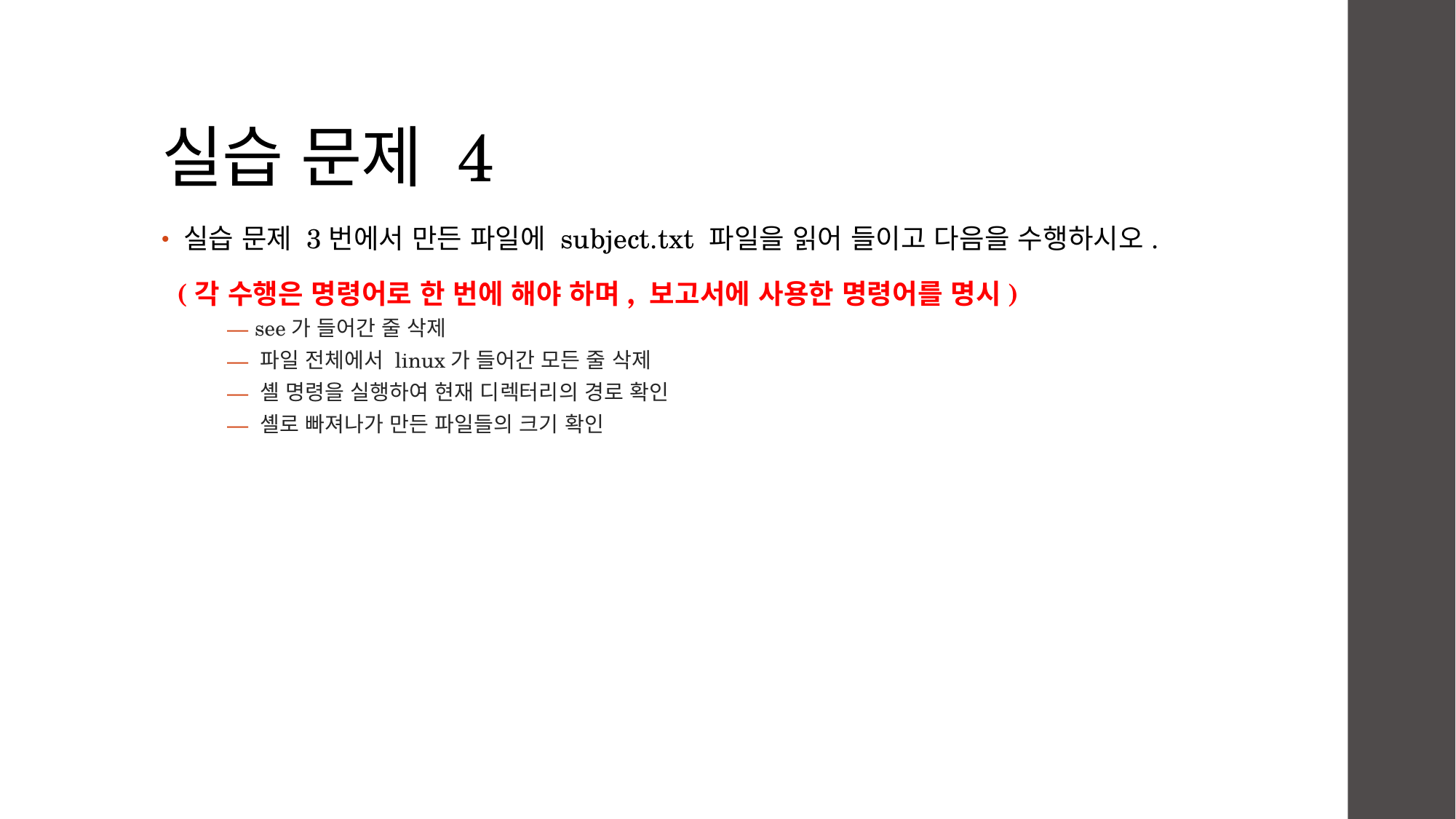

# 실습 문제 4
실습 문제 3번에서 만든 파일에 subject.txt 파일을 읽어 들이고 다음을 수행하시오.
  (각 수행은 명령어로 한 번에 해야 하며, 보고서에 사용한 명령어를 명시)
 see가 들어간 줄 삭제
 파일 전체에서 linux가 들어간 모든 줄 삭제
 셸 명령을 실행하여 현재 디렉터리의 경로 확인
 셸로 빠져나가 만든 파일들의 크기 확인